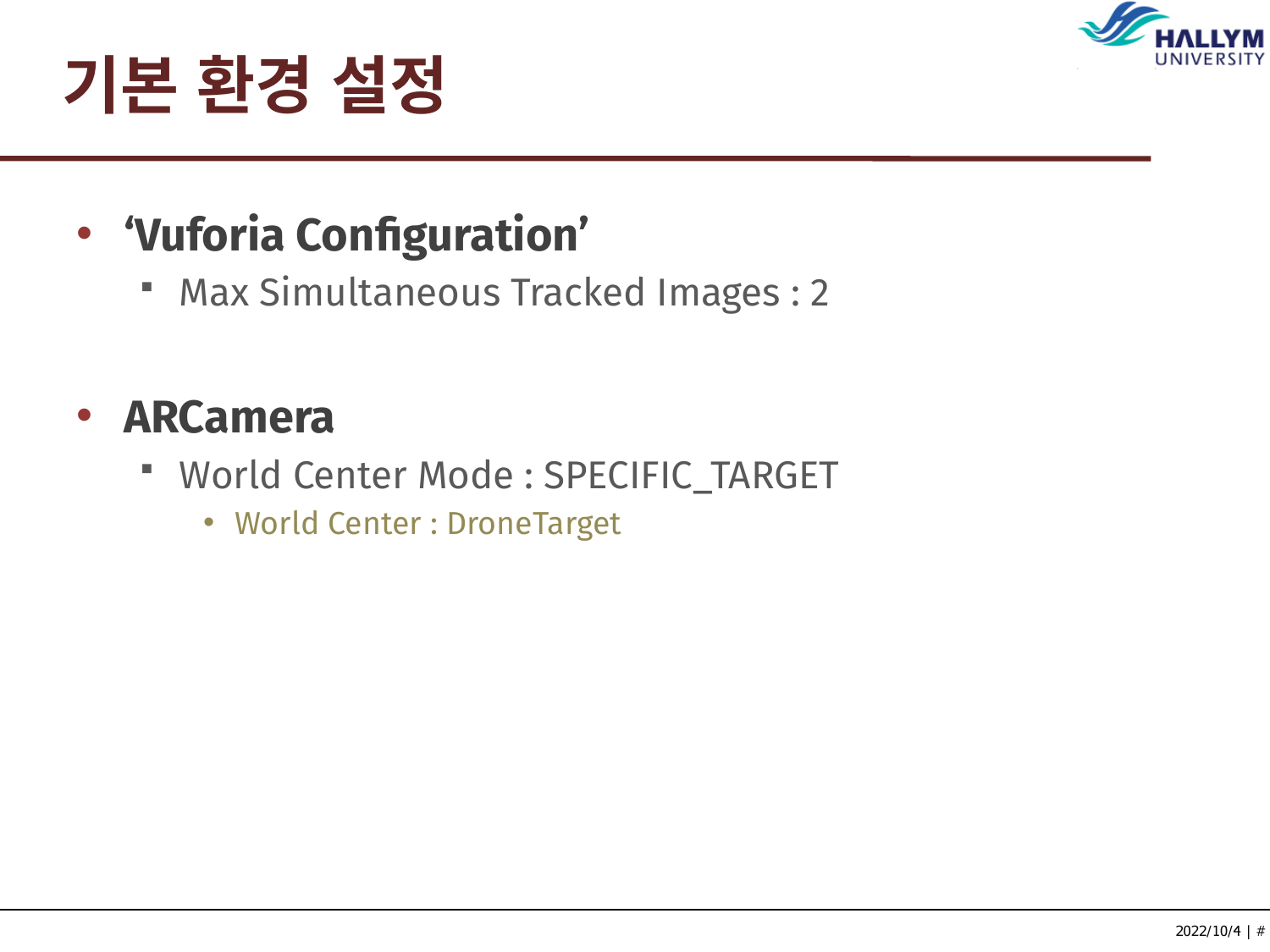

# 기본 환경 설정
‘Vuforia Configuration’
Max Simultaneous Tracked Images : 2

ARCamera
World Center Mode : SPECIFIC_TARGET
World Center : DroneTarget